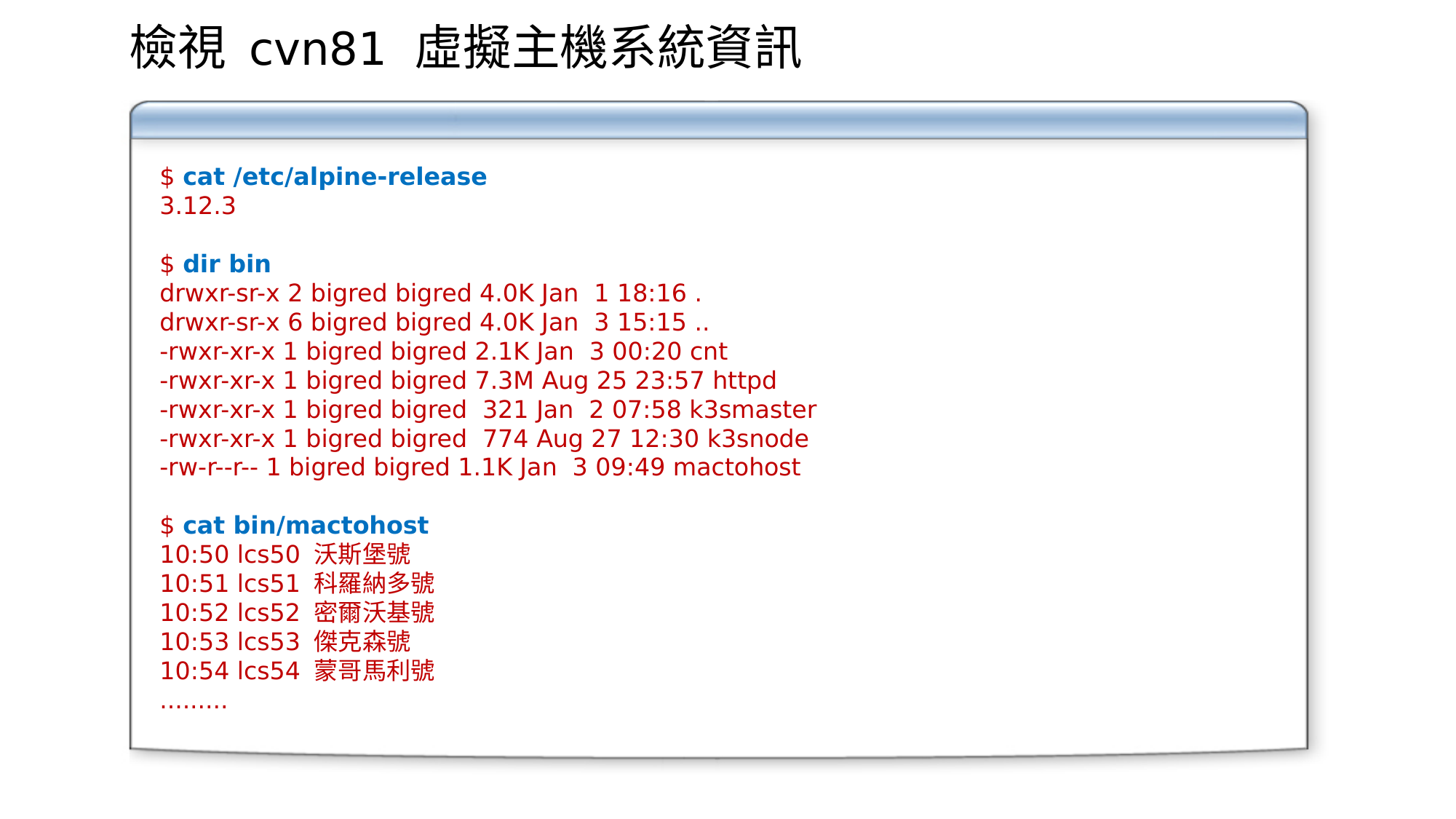

# 檢視 cvn81 虛擬主機系統資訊
$ cat /etc/alpine-release
3.12.3

$ dir bin
drwxr-sr-x 2 bigred bigred 4.0K Jan  1 18:16 .
drwxr-sr-x 6 bigred bigred 4.0K Jan  3 15:15 ..
-rwxr-xr-x 1 bigred bigred 2.1K Jan  3 00:20 cnt
-rwxr-xr-x 1 bigred bigred 7.3M Aug 25 23:57 httpd
-rwxr-xr-x 1 bigred bigred  321 Jan  2 07:58 k3smaster
-rwxr-xr-x 1 bigred bigred  774 Aug 27 12:30 k3snode
-rw-r--r-- 1 bigred bigred 1.1K Jan  3 09:49 mactohost

$ cat bin/mactohost
10:50 lcs50 沃斯堡號
10:51 lcs51 科羅納多號
10:52 lcs52 密爾沃基號
10:53 lcs53 傑克森號
10:54 lcs54 蒙哥馬利號
.........